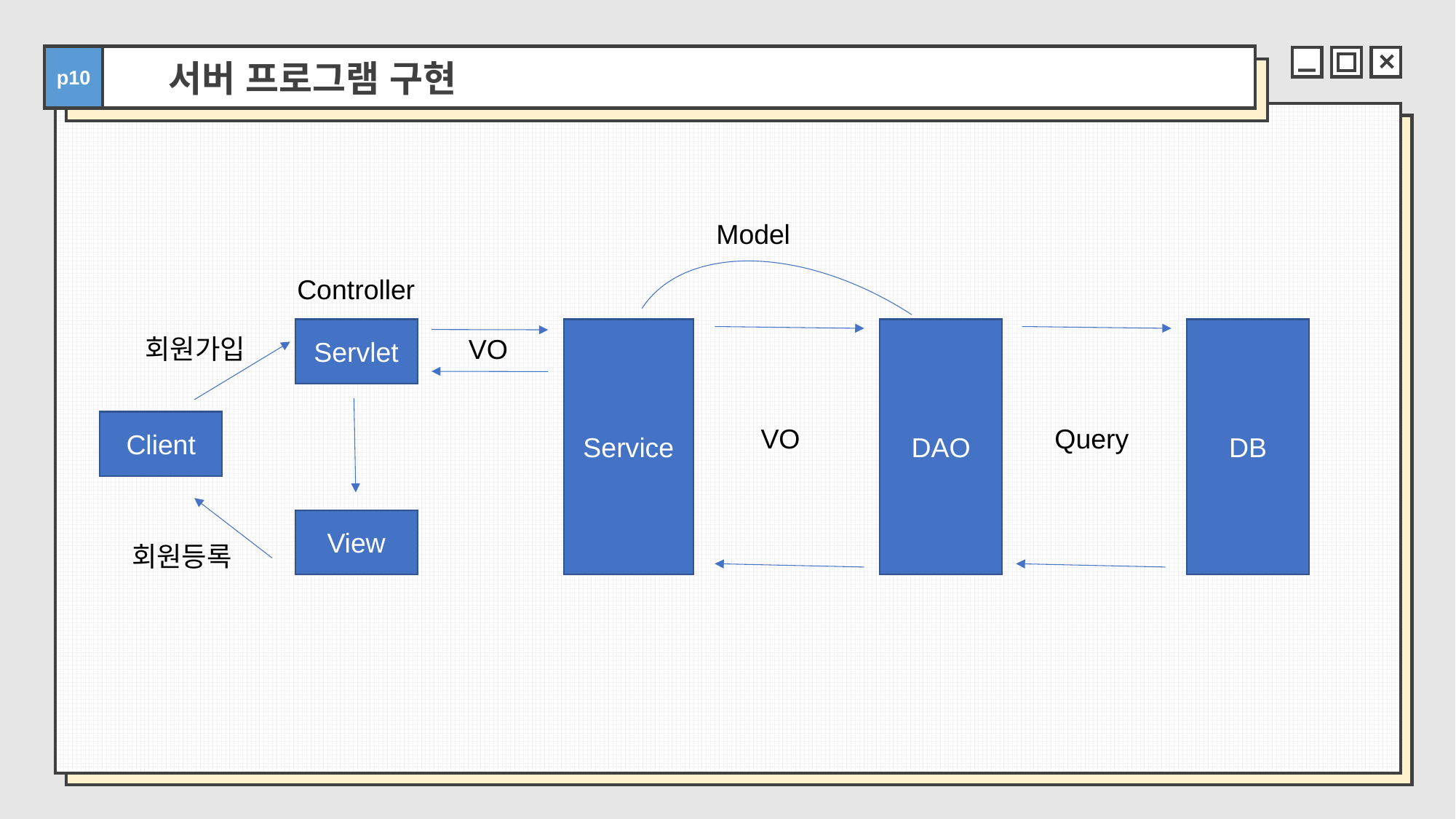

p10
서버 프로그램 구현

Model
Controller
DB
Service
DAO
회원가입
VO
Client
Query
VO
View
회원등록
Servlet